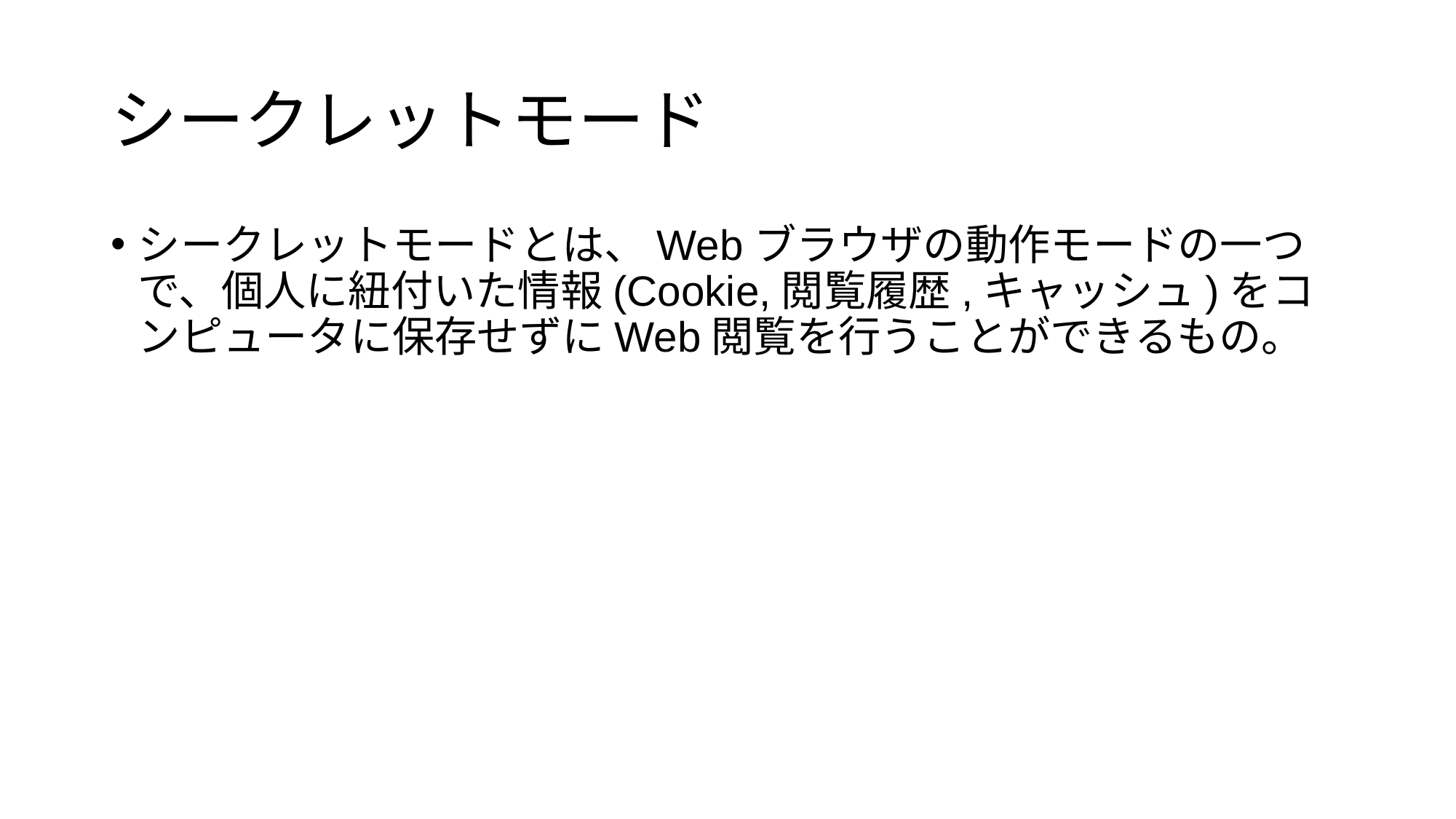

# シークレットモード
シークレットモードとは、Webブラウザの動作モードの一つで、個人に紐付いた情報(Cookie,閲覧履歴,キャッシュ)をコンピュータに保存せずにWeb閲覧を行うことができるもの。